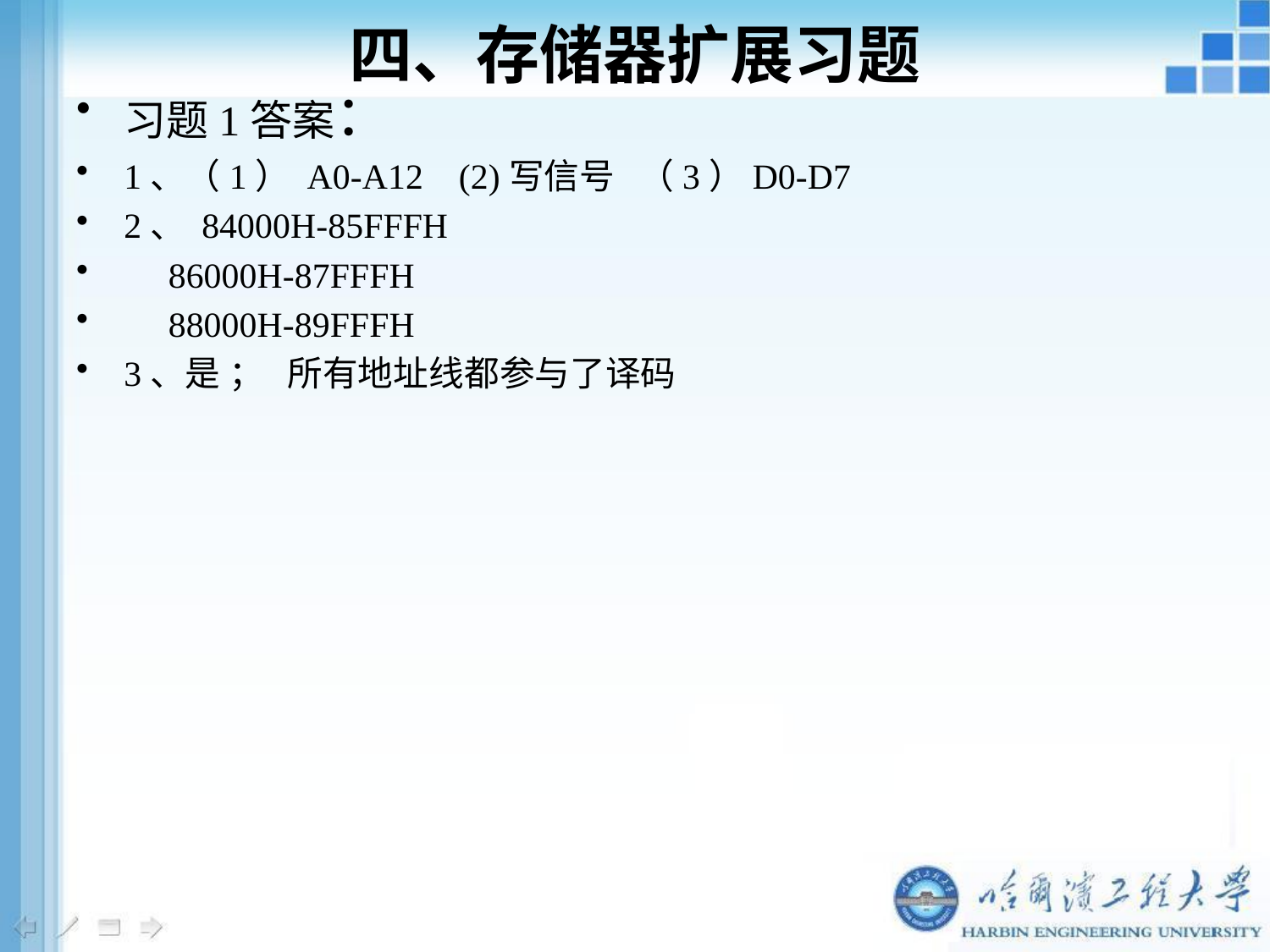

# 四、存储器扩展习题
习题1答案：
1、（1） A0-A12    (2)写信号   （3）D0-D7
2、 84000H-85FFFH
     86000H-87FFFH
     88000H-89FFFH
3、是 ；   所有地址线都参与了译码